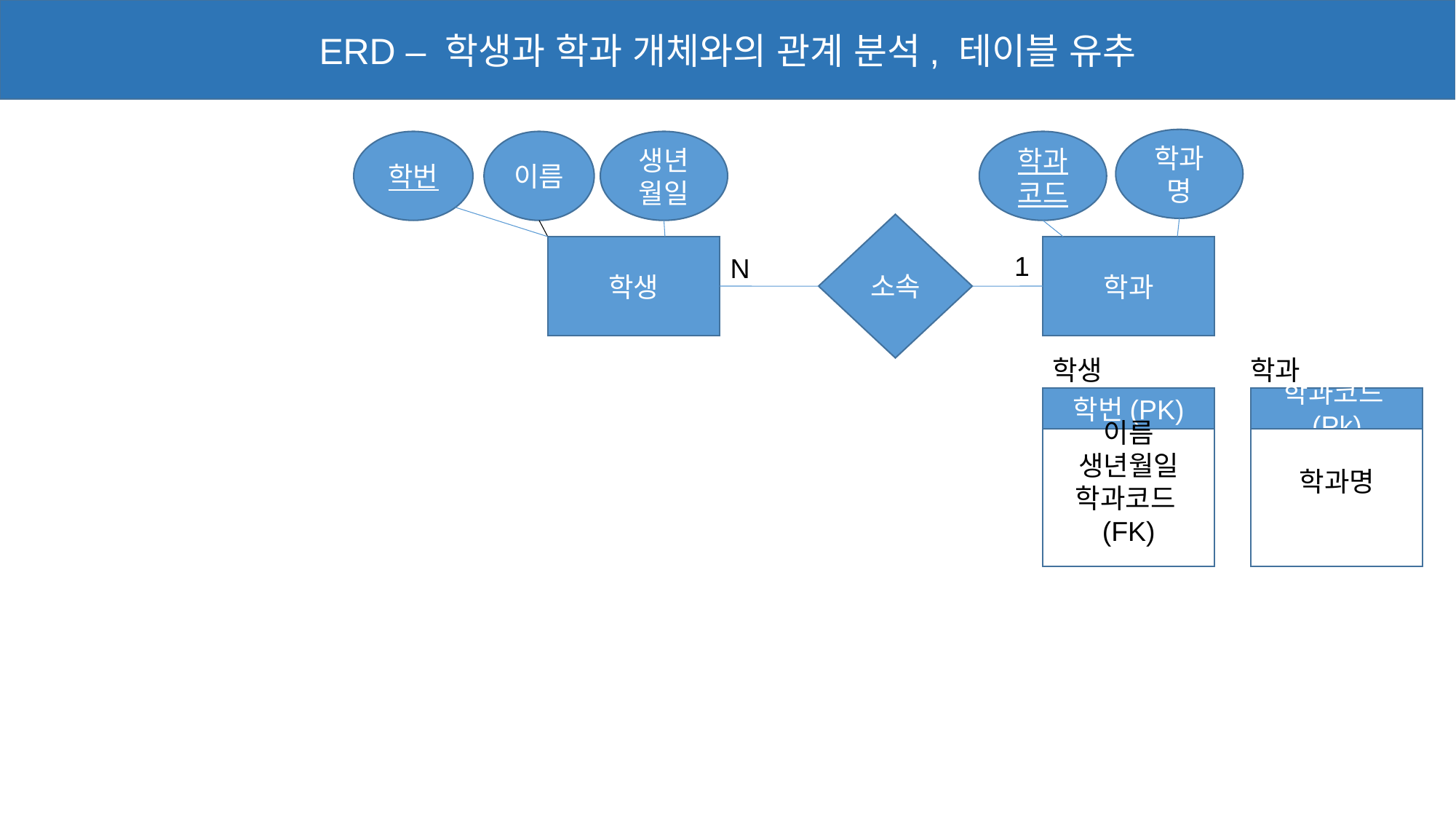

ERD – 학생과 학과 개체와의 관계 분석, 테이블 유추
학과
명
학번
이름
생년월일
학과
코드
소속
학생
학과
1
N
학생
학과
학번(PK)
학과코드(Pk)
이름
생년월일
학과코드(FK)

학과명